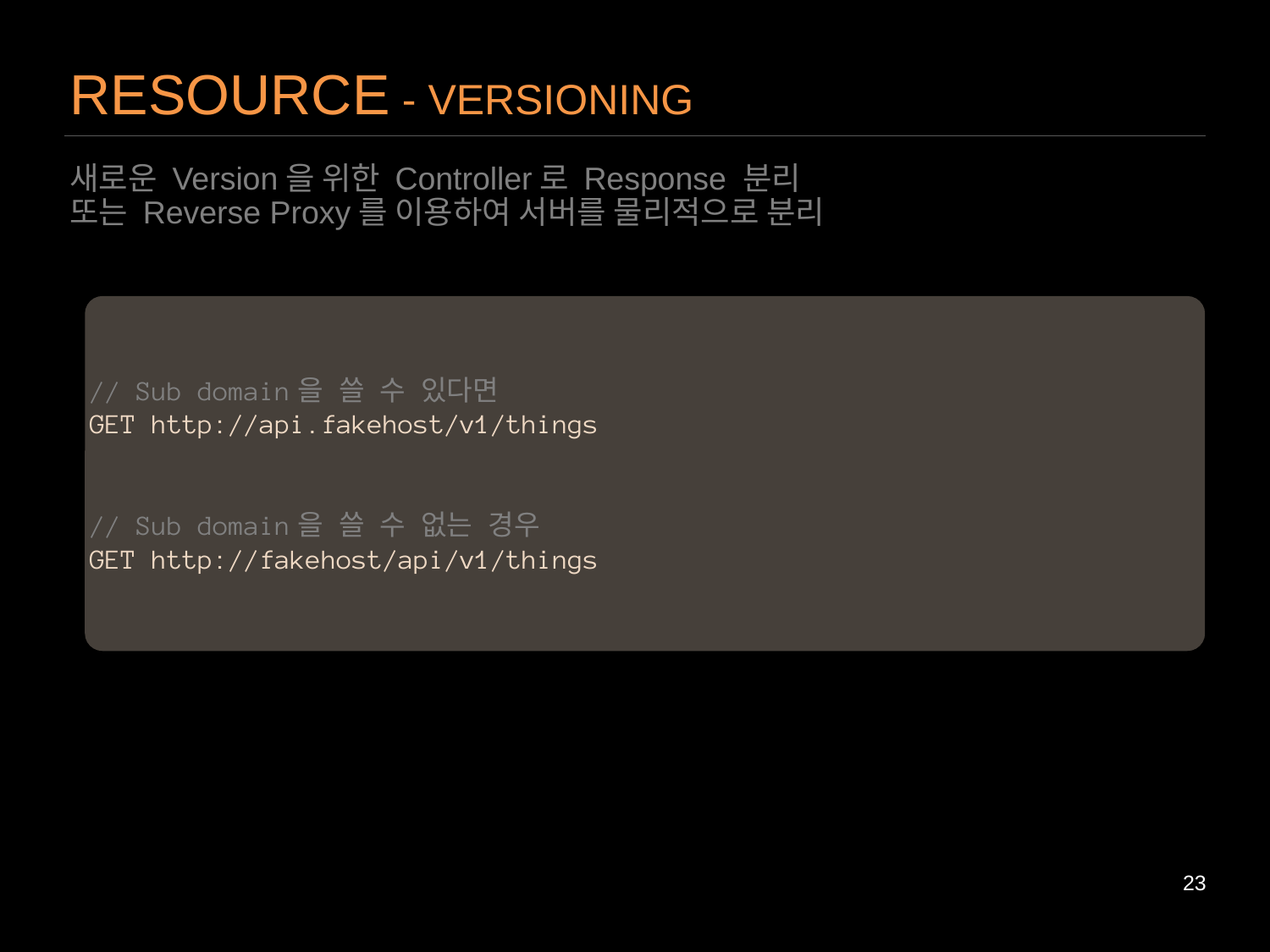

# RESOURCE - VERSIONING
새로운 Version을 위한 Controller로 Response 분리
또는 Reverse Proxy를 이용하여 서버를 물리적으로 분리
// Sub domain을 쓸 수 있다면
GET http://api.fakehost/v1/things
// Sub domain을 쓸 수 없는 경우
GET http://fakehost/api/v1/things
23